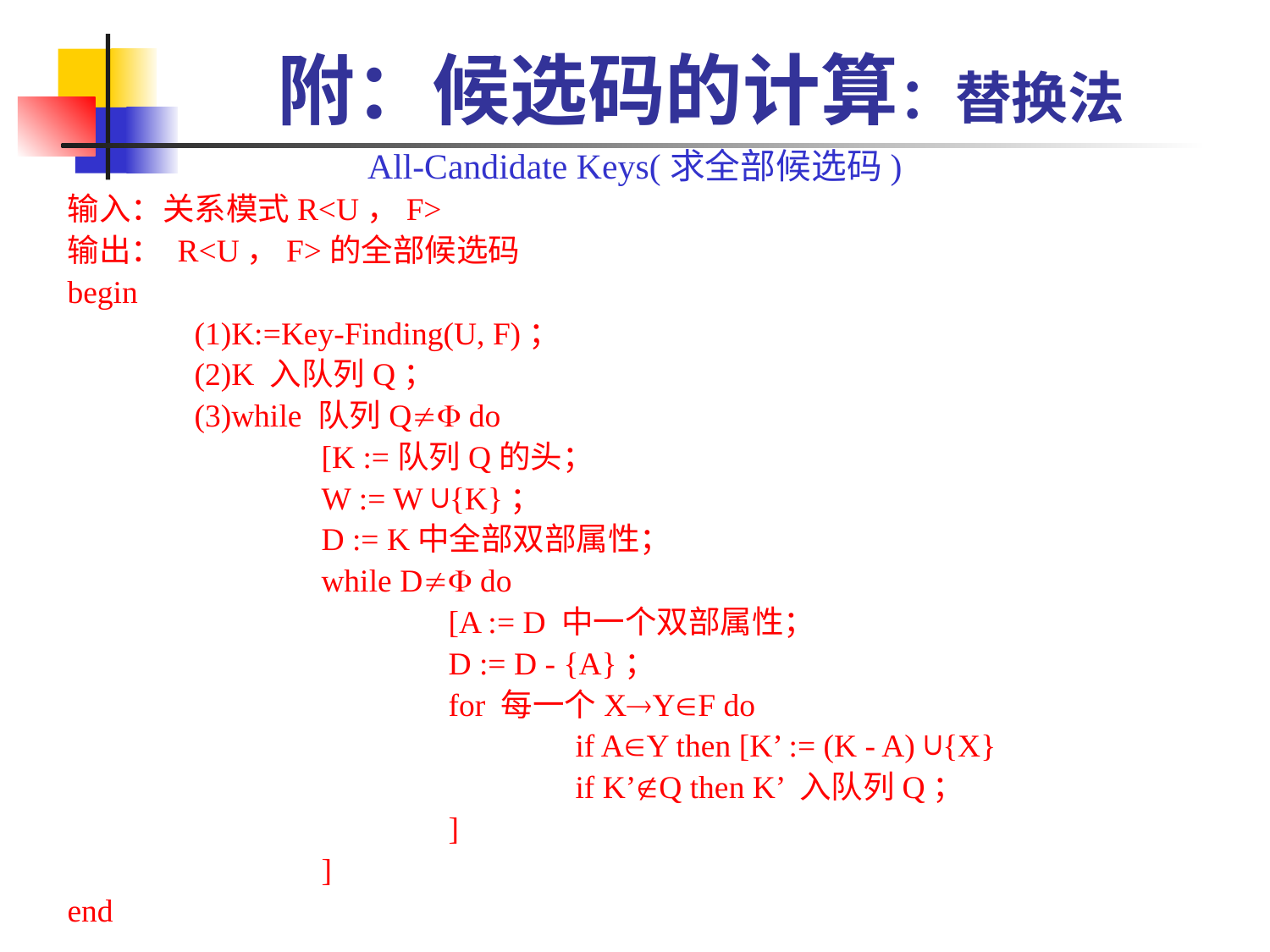

# 附：候选码的计算：替换法
All-Candidate Keys(求全部候选码)
输入：关系模式R<U，F>
输出： R<U，F>的全部候选码
begin
	(1)K:=Key-Finding(U, F)；
	(2)K 入队列Q；
	(3)while 队列Q≠Φ do
		[K :=队列Q的头；
		W := W ∪{K}；
		D := K中全部双部属性；
		while D≠Φ do
			[A := D 中一个双部属性；
			D := D - {A}；
			for 每一个X→Y∈F do
				if A∈Y then [K’ := (K - A) ∪{X}
				if K’∉Q then K’ 入队列Q；
			]
		]
end